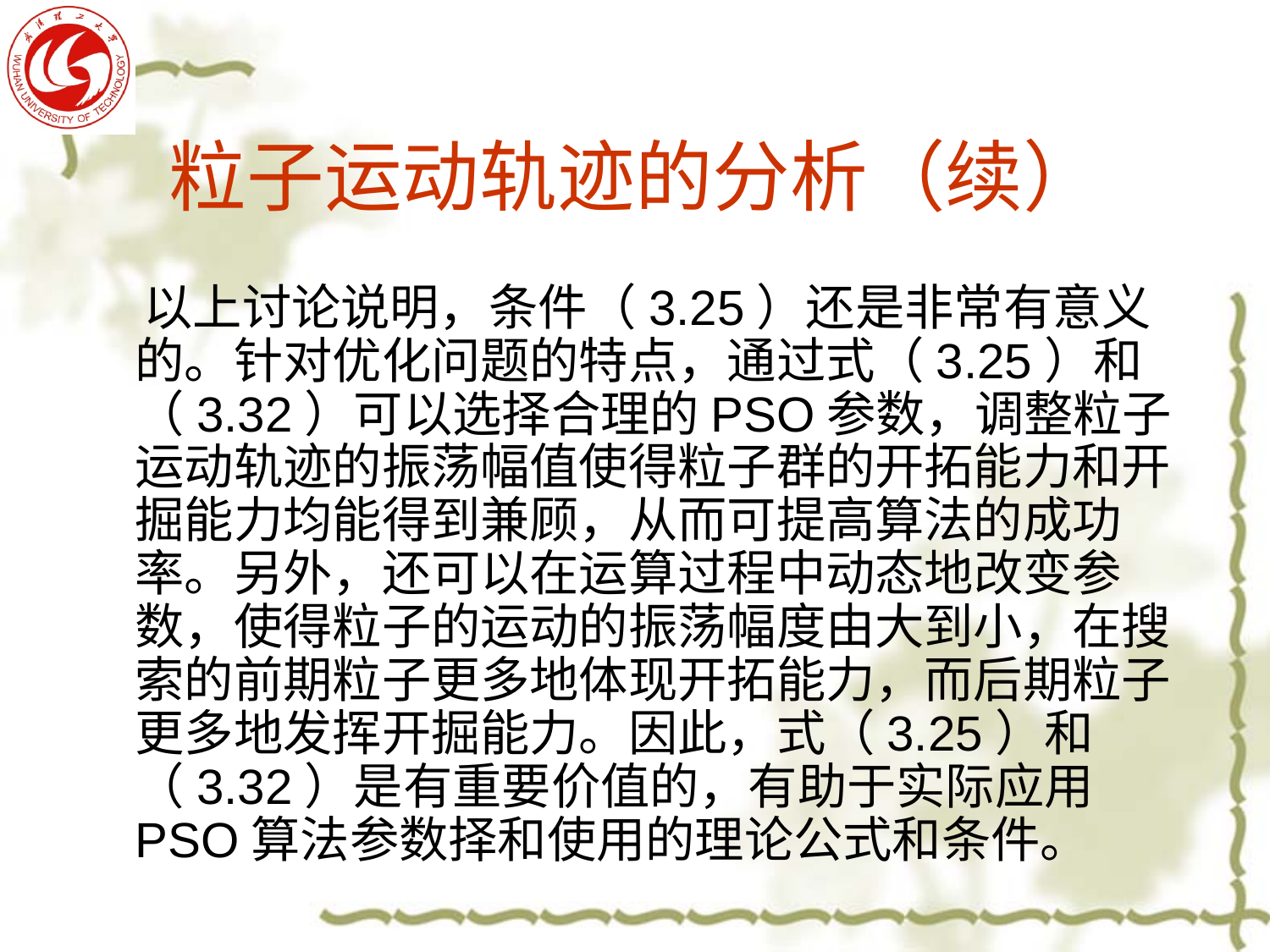

# 粒子运动轨迹的分析（续）
    以上讨论说明，条件（3.25）还是非常有意义的。针对优化问题的特点，通过式（3.25）和（3.32）可以选择合理的PSO参数，调整粒子运动轨迹的振荡幅值使得粒子群的开拓能力和开掘能力均能得到兼顾，从而可提高算法的成功率。另外，还可以在运算过程中动态地改变参数，使得粒子的运动的振荡幅度由大到小，在搜索的前期粒子更多地体现开拓能力，而后期粒子更多地发挥开掘能力。因此，式（3.25）和（3.32）是有重要价值的，有助于实际应用PSO算法参数择和使用的理论公式和条件。